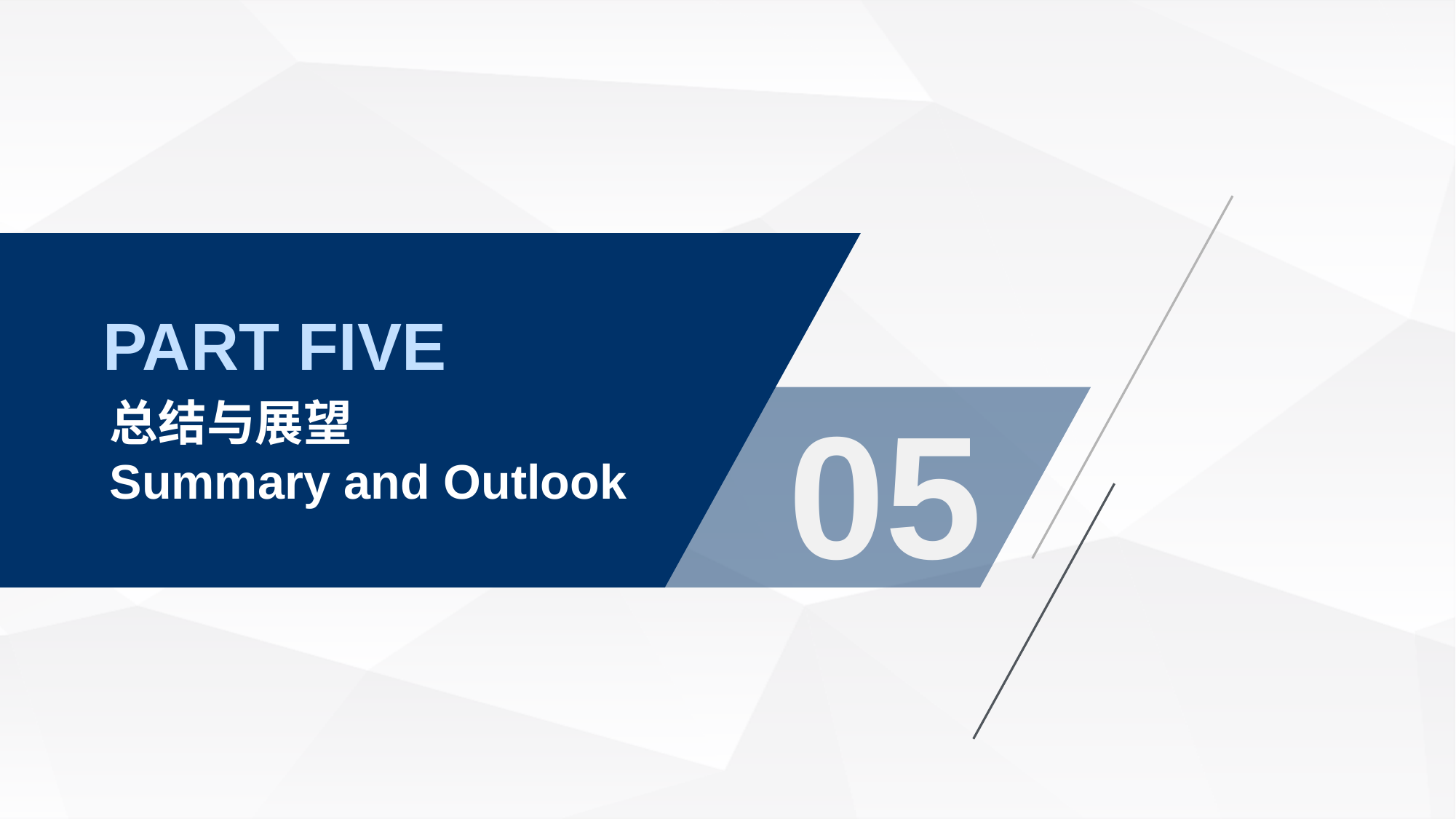

PART FIVE
总结与展望
Summary and Outlook
05